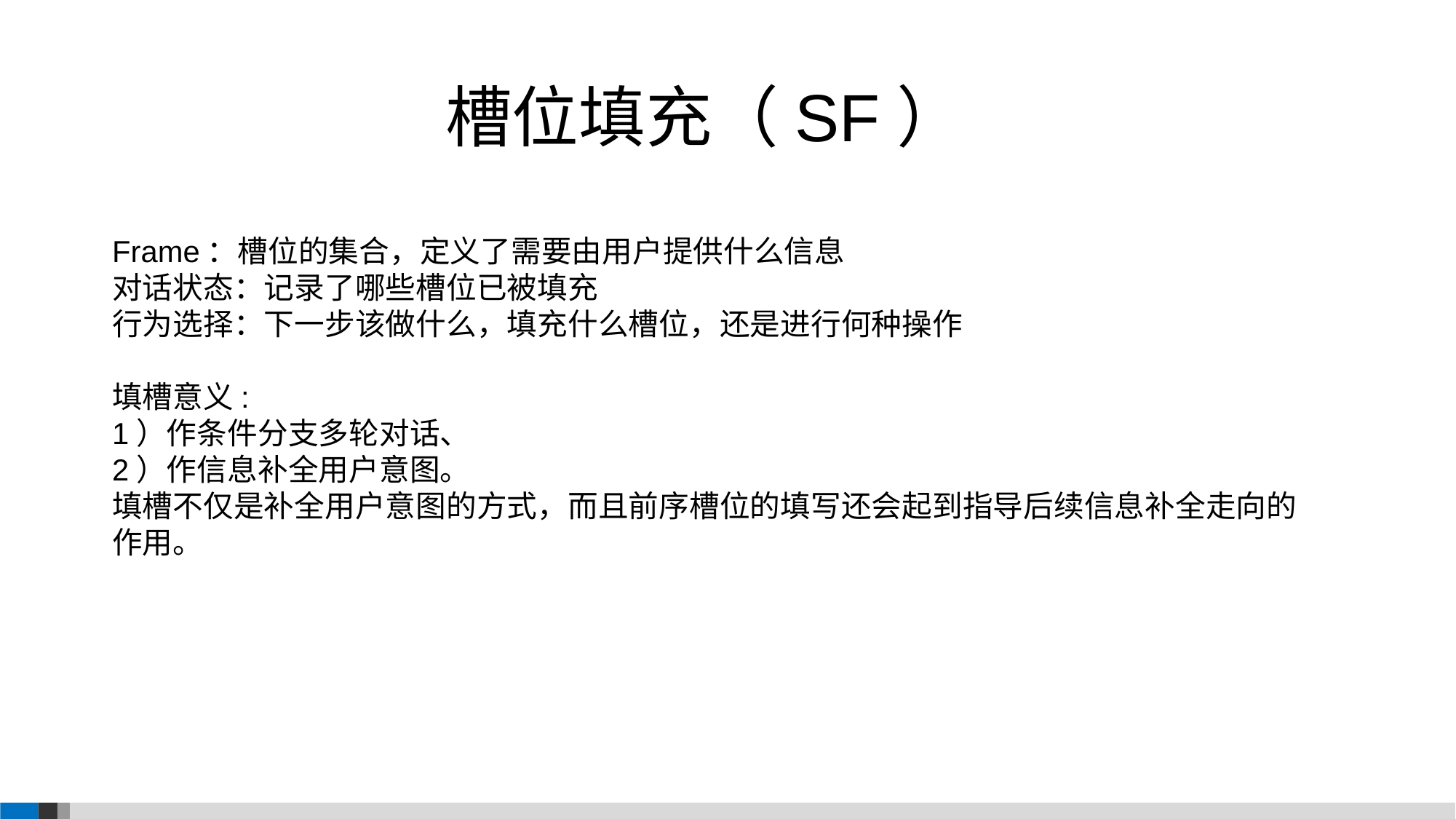

槽位填充（SF）
Frame：槽位的集合，定义了需要由用户提供什么信息
对话状态：记录了哪些槽位已被填充
行为选择：下一步该做什么，填充什么槽位，还是进行何种操作

填槽意义:
1）作条件分支多轮对话、
2）作信息补全用户意图。
填槽不仅是补全用户意图的方式，而且前序槽位的填写还会起到指导后续信息补全走向的作用。